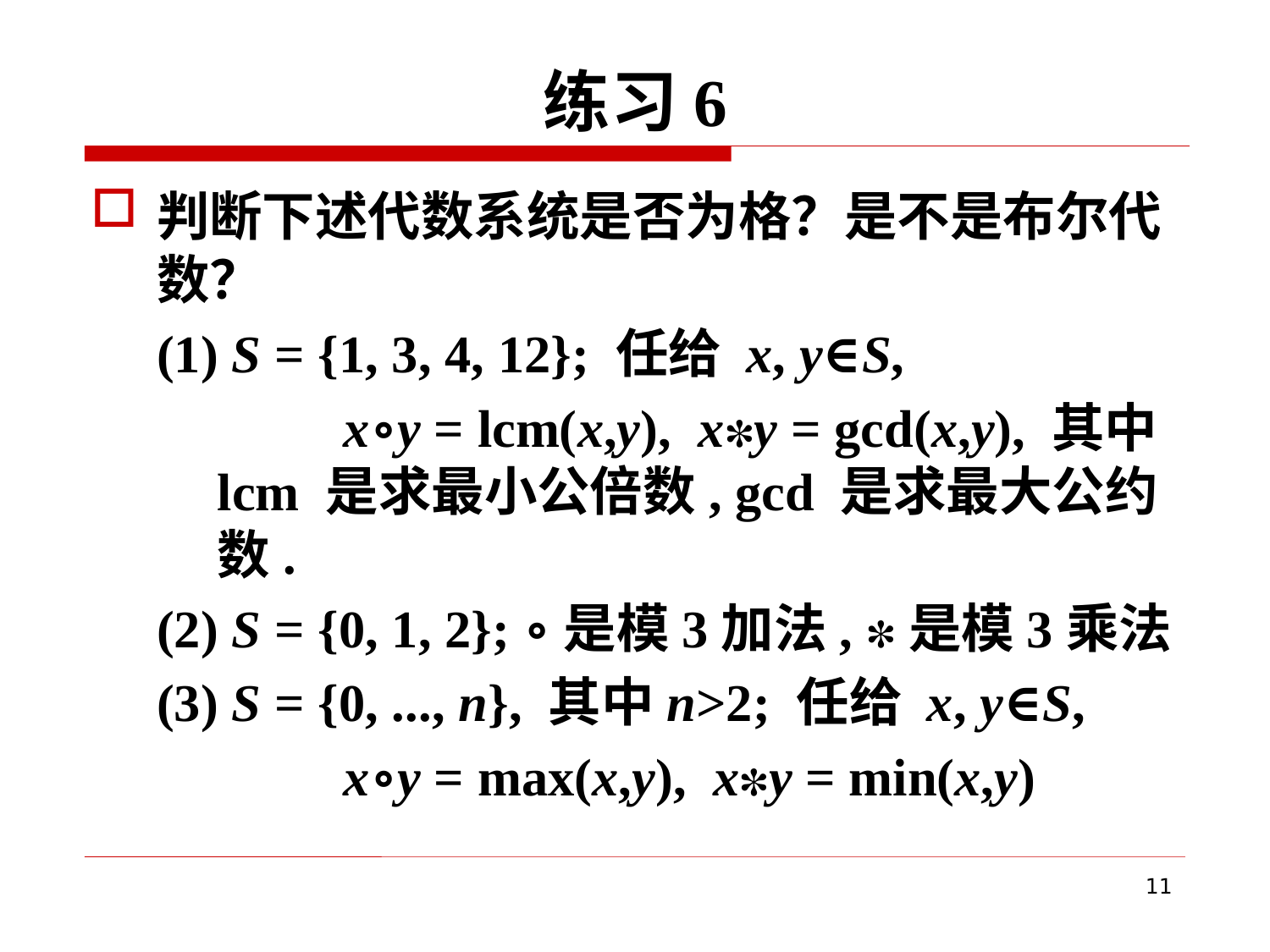

# 练习6
判断下述代数系统是否为格？是不是布尔代数？
(1) S = {1, 3, 4, 12}; 任给 x, y∈S,
              x∘y = lcm(x,y),  x∗y = gcd(x,y), 其中 lcm 是求最小公倍数, gcd 是求最大公约数.
(2) S = {0, 1, 2}; ∘是模3加法, ∗是模3乘法
(3) S = {0, ..., n}, 其中n>2; 任给 x, y∈S,
              x∘y = max(x,y),  x∗y = min(x,y)
11